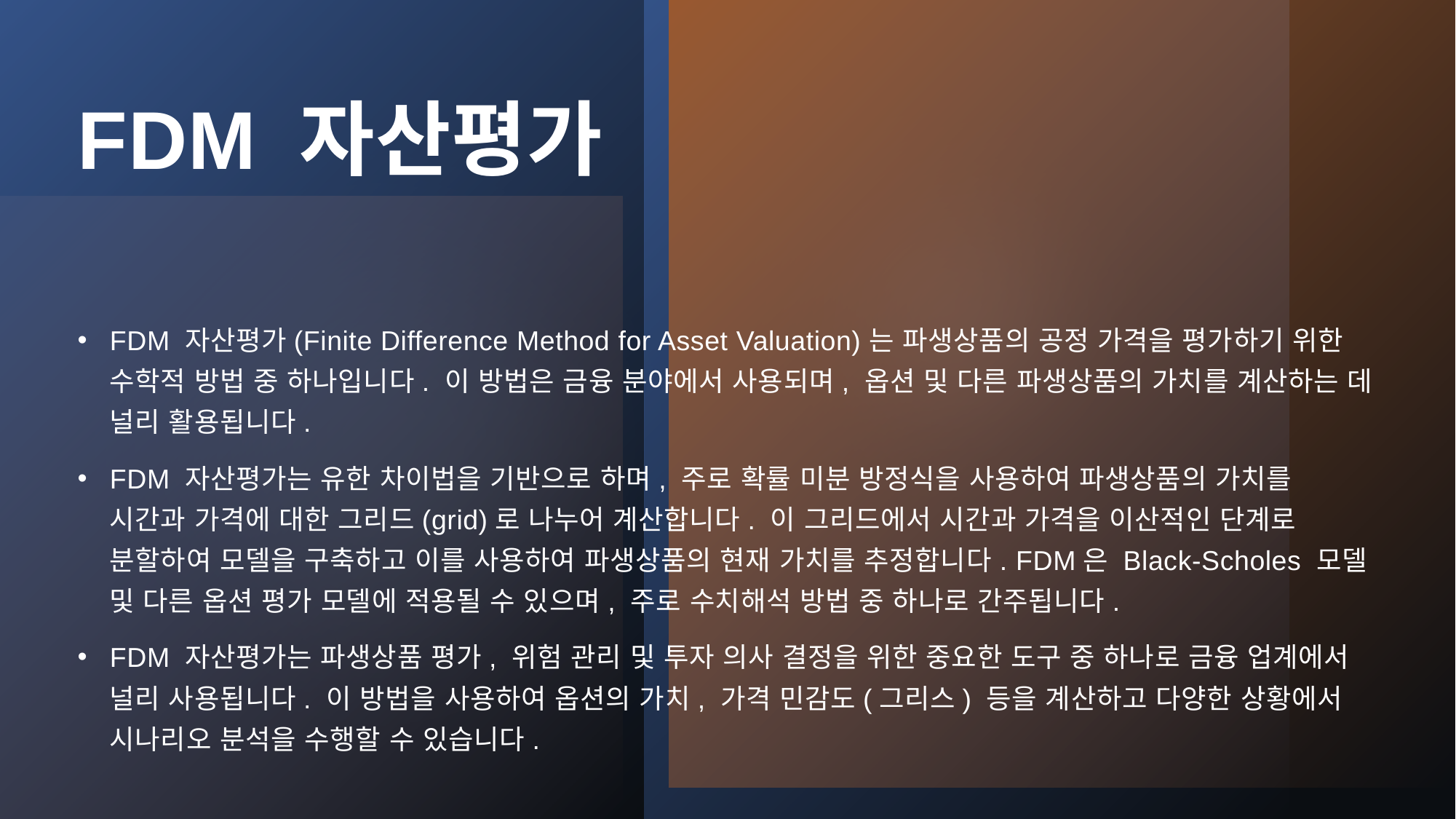

# FDM 자산평가
FDM 자산평가(Finite Difference Method for Asset Valuation)는 파생상품의 공정 가격을 평가하기 위한 수학적 방법 중 하나입니다. 이 방법은 금융 분야에서 사용되며, 옵션 및 다른 파생상품의 가치를 계산하는 데 널리 활용됩니다.
FDM 자산평가는 유한 차이법을 기반으로 하며, 주로 확률 미분 방정식을 사용하여 파생상품의 가치를 시간과 가격에 대한 그리드(grid)로 나누어 계산합니다. 이 그리드에서 시간과 가격을 이산적인 단계로 분할하여 모델을 구축하고 이를 사용하여 파생상품의 현재 가치를 추정합니다. FDM은 Black-Scholes 모델 및 다른 옵션 평가 모델에 적용될 수 있으며, 주로 수치해석 방법 중 하나로 간주됩니다.
FDM 자산평가는 파생상품 평가, 위험 관리 및 투자 의사 결정을 위한 중요한 도구 중 하나로 금융 업계에서 널리 사용됩니다. 이 방법을 사용하여 옵션의 가치, 가격 민감도(그리스) 등을 계산하고 다양한 상황에서 시나리오 분석을 수행할 수 있습니다.